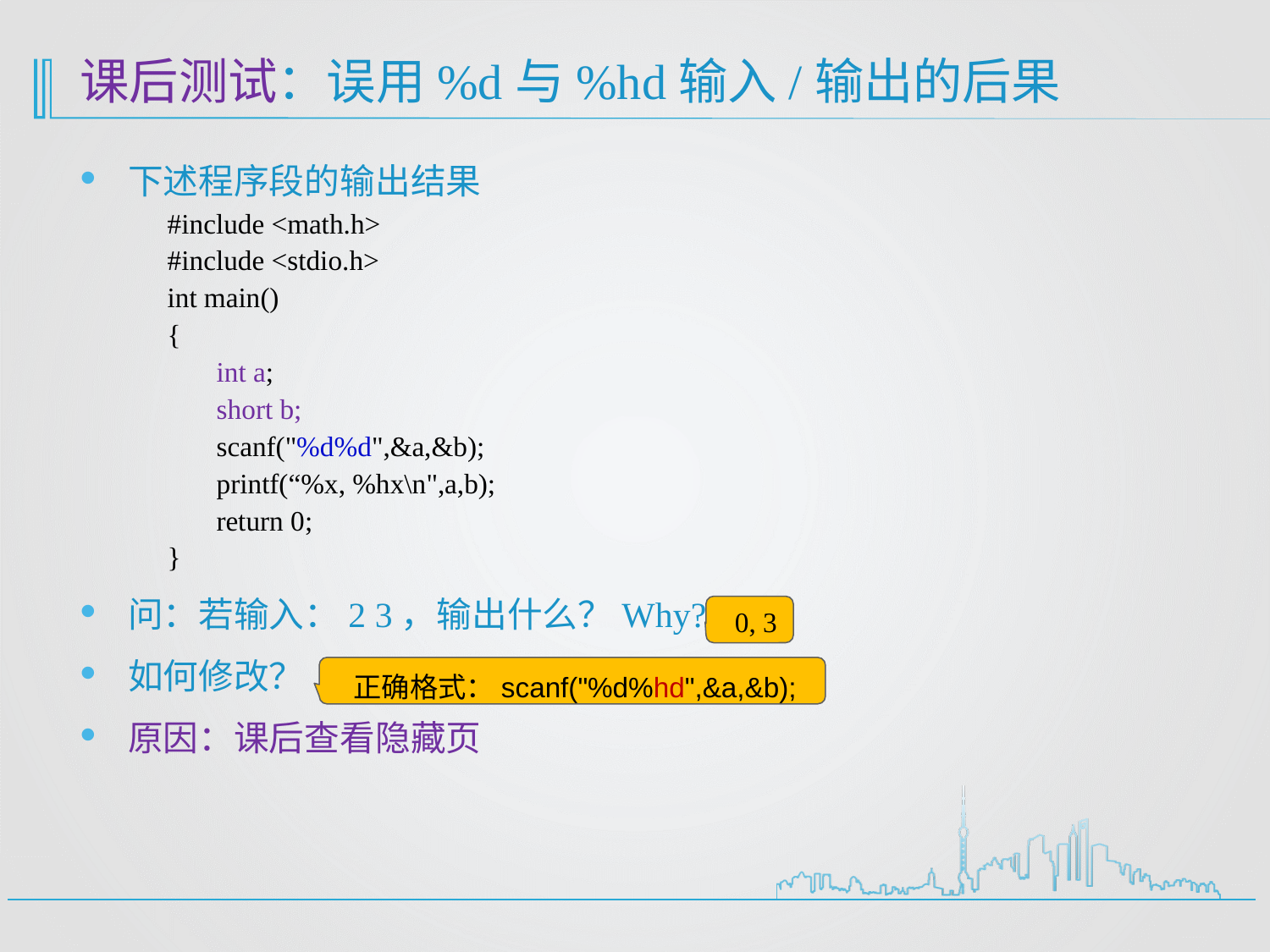

# 课后测试：误用%d与%hd输入/输出的后果
下述程序段的输出结果
#include <math.h>
#include <stdio.h>
int main()
{
       int a;
       short b;
       scanf("%d%d",&a,&b);
       printf(“%x, %hx\n",a,b);
       return 0;
}
问：若输入：2 3，输出什么？Why?
如何修改？
原因：课后查看隐藏页

  0, 3
  正确格式：scanf("%d%hd",&a,&b);